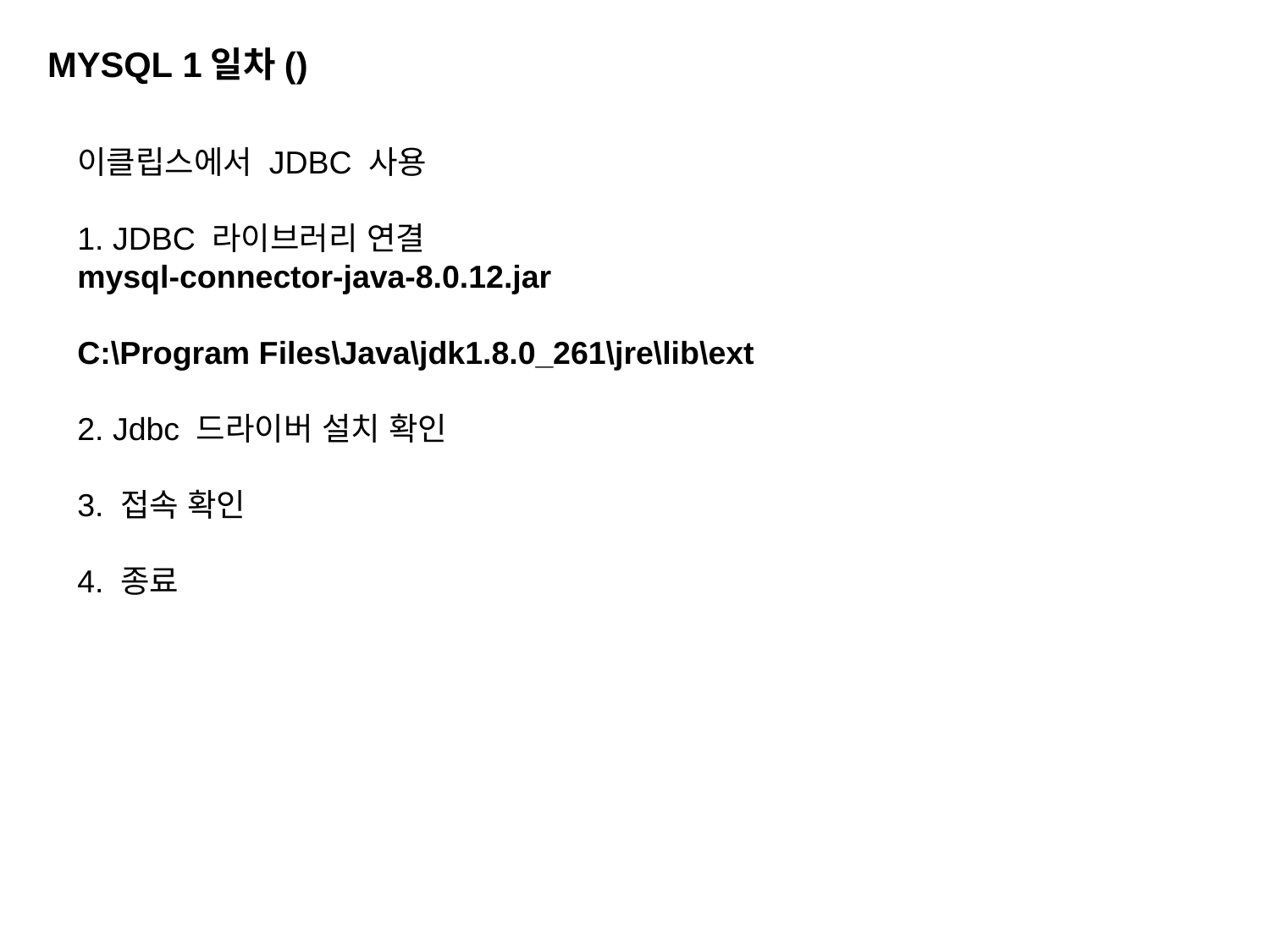

MYSQL 1일차()
이클립스에서 JDBC 사용

1. JDBC 라이브러리 연결
mysql-connector-java-8.0.12.jar

C:\Program Files\Java\jdk1.8.0_261\jre\lib\ext

2. Jdbc 드라이버 설치 확인

3. 접속 확인

4. 종료